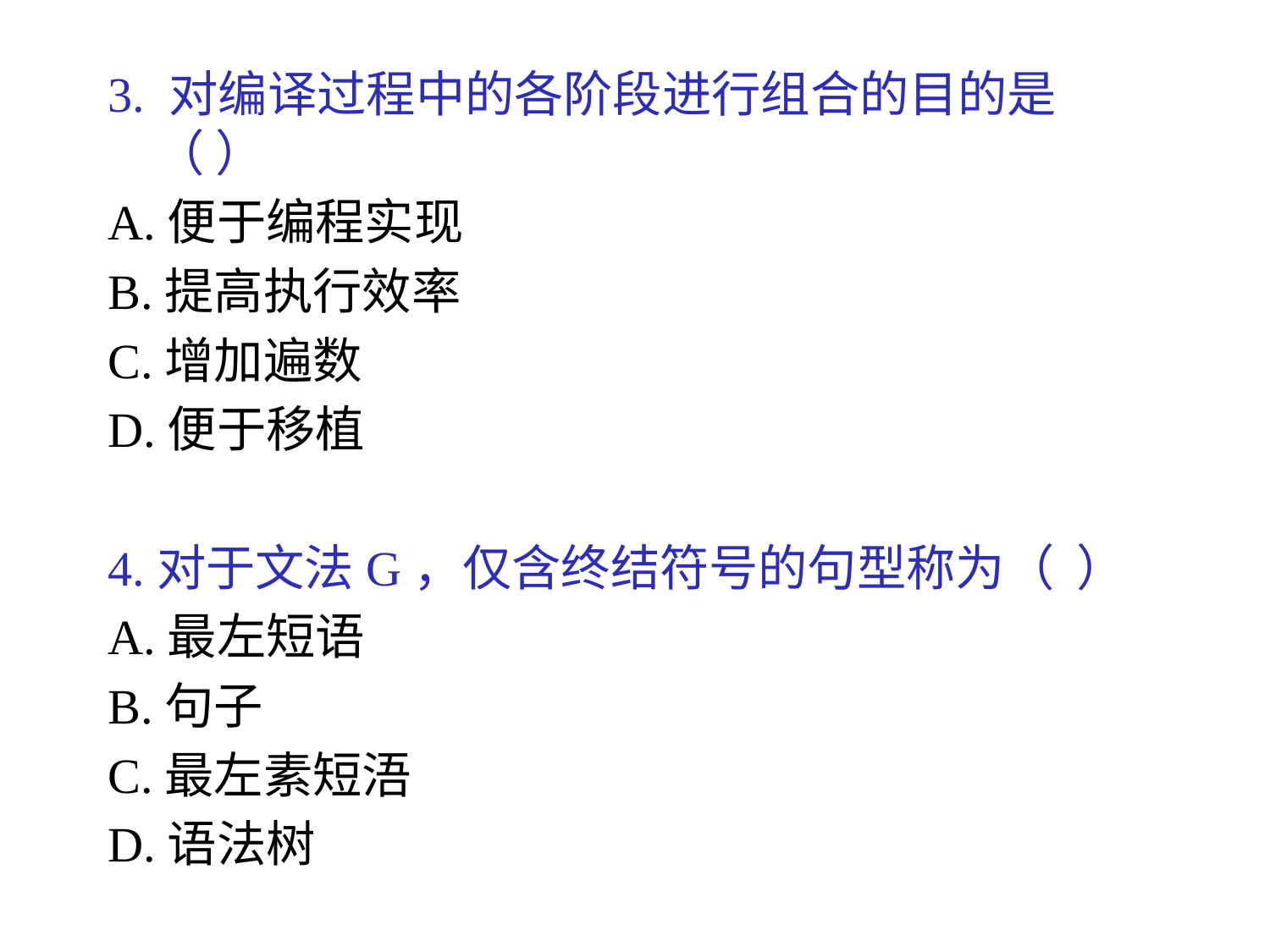

3. 对编译过程中的各阶段进行组合的目的是（ ）
A.便于编程实现
B.提高执行效率
C.增加遍数
D.便于移植

4.对于文法G，仅含终结符号的句型称为（  ）
A.最左短语
B.句子
C.最左素短浯
D.语法树